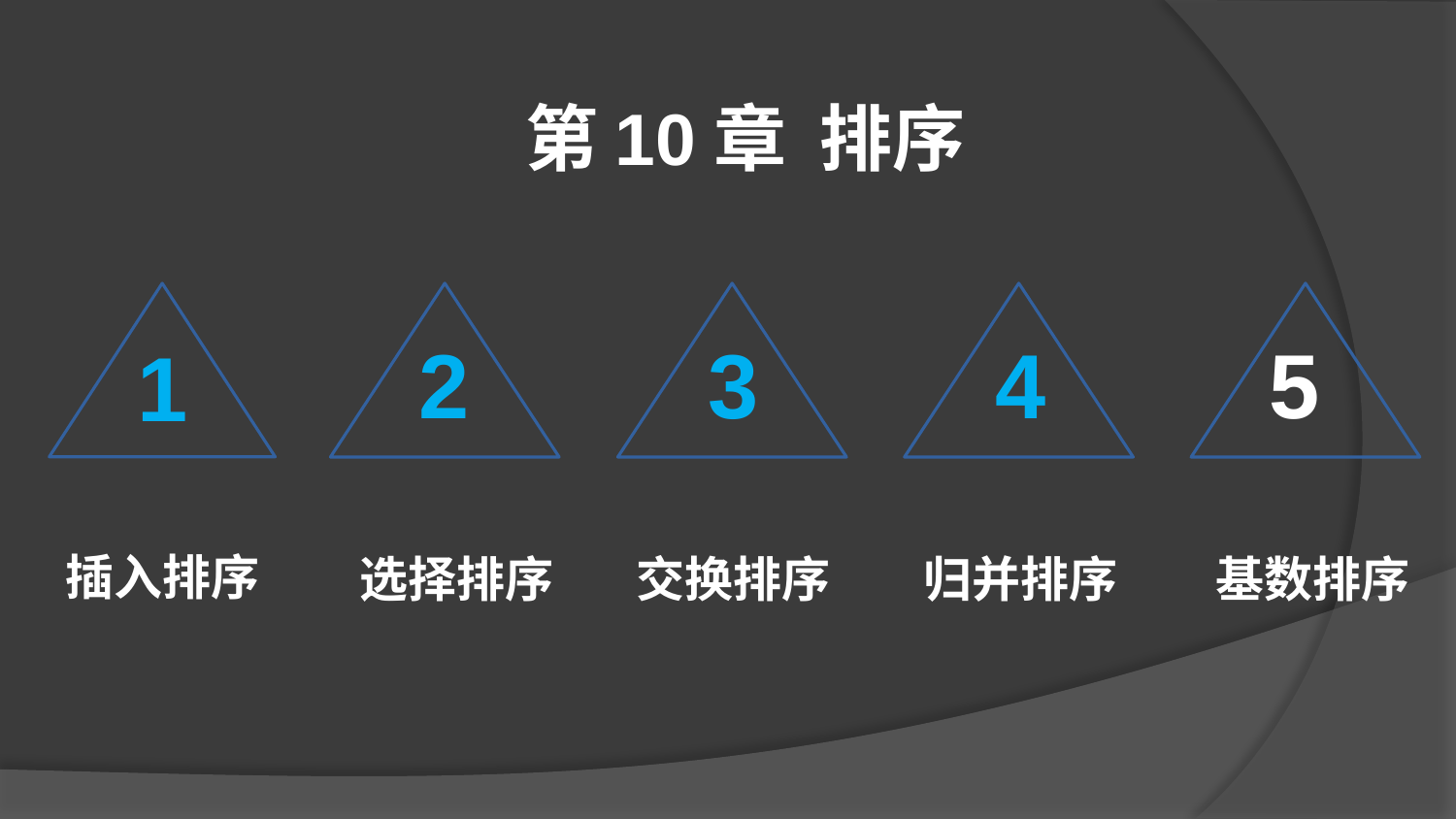

第10章  排序

1
插入排序

2
  选择排序

  3
交换排序

  4
归并排序

 5
基数排序